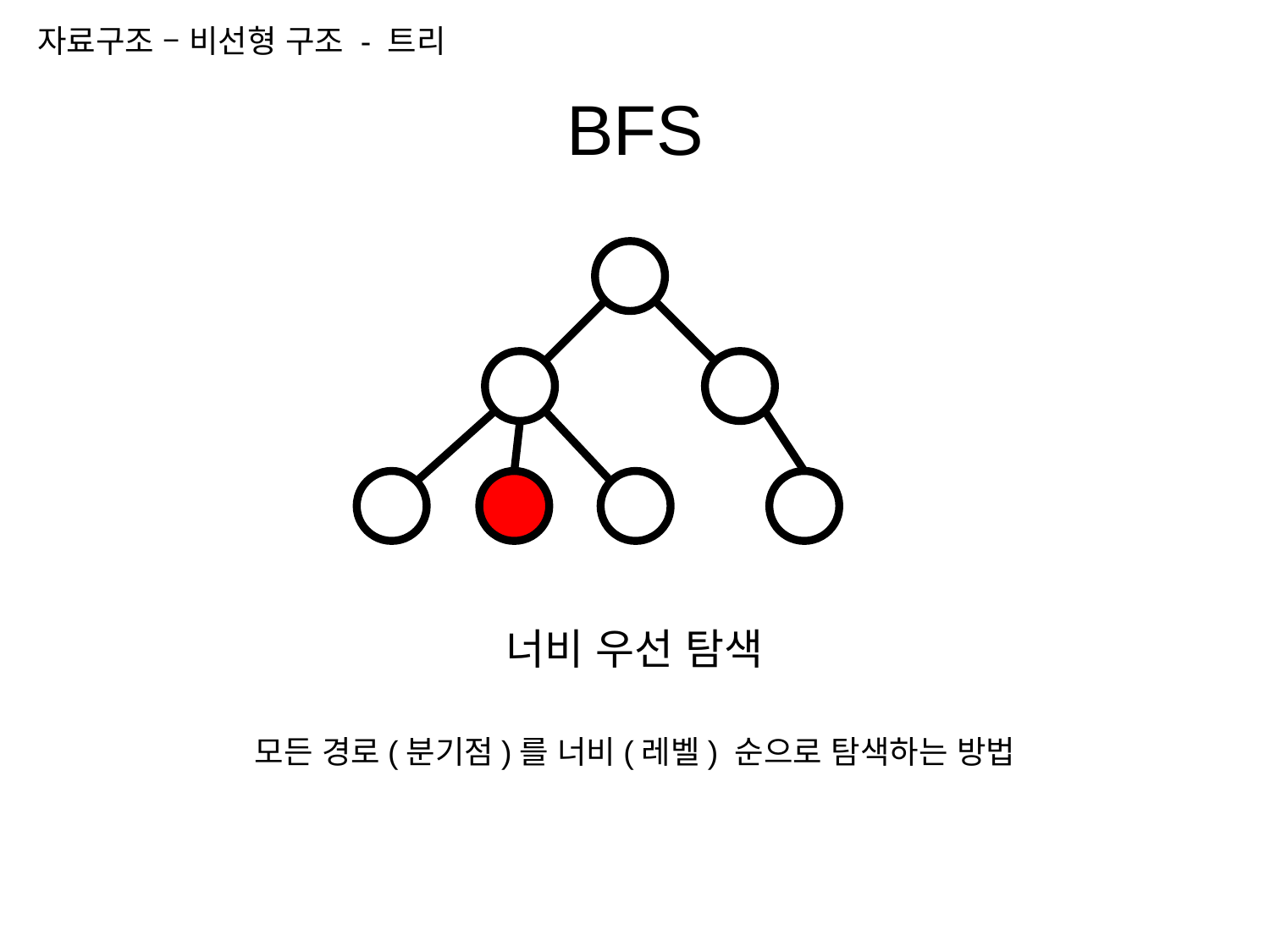

자료구조 – 비선형 구조 - 트리
# BFS

너비 우선 탐색
모든 경로(분기점)를 너비(레벨) 순으로 탐색하는 방법